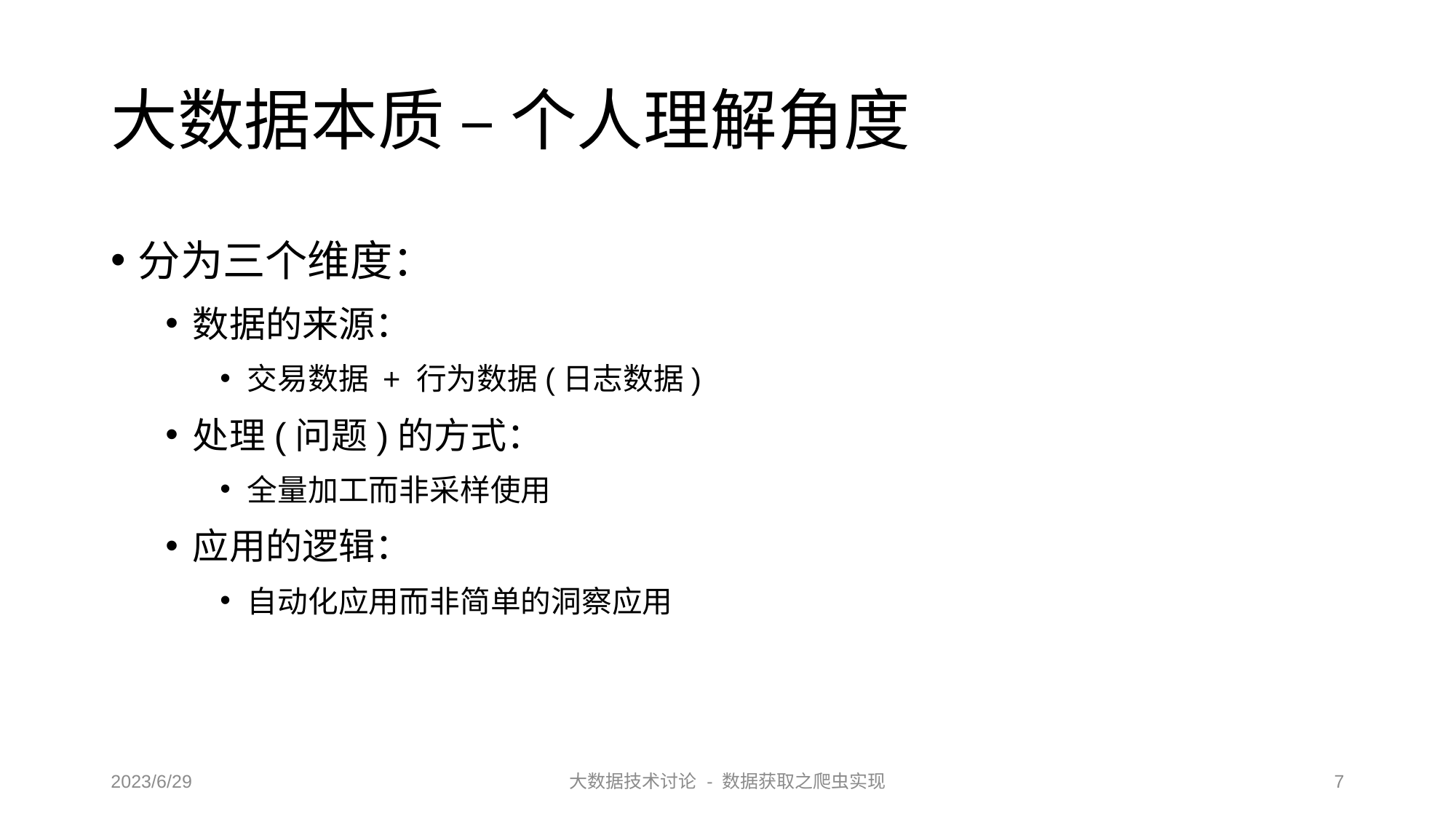

# 大数据本质 – 个人理解角度
分为三个维度：
数据的来源：
交易数据 + 行为数据(日志数据)
处理(问题)的方式：
全量加工而非采样使用
应用的逻辑：
自动化应用而非简单的洞察应用
2023/6/29
大数据技术讨论 - 数据获取之爬虫实现
7